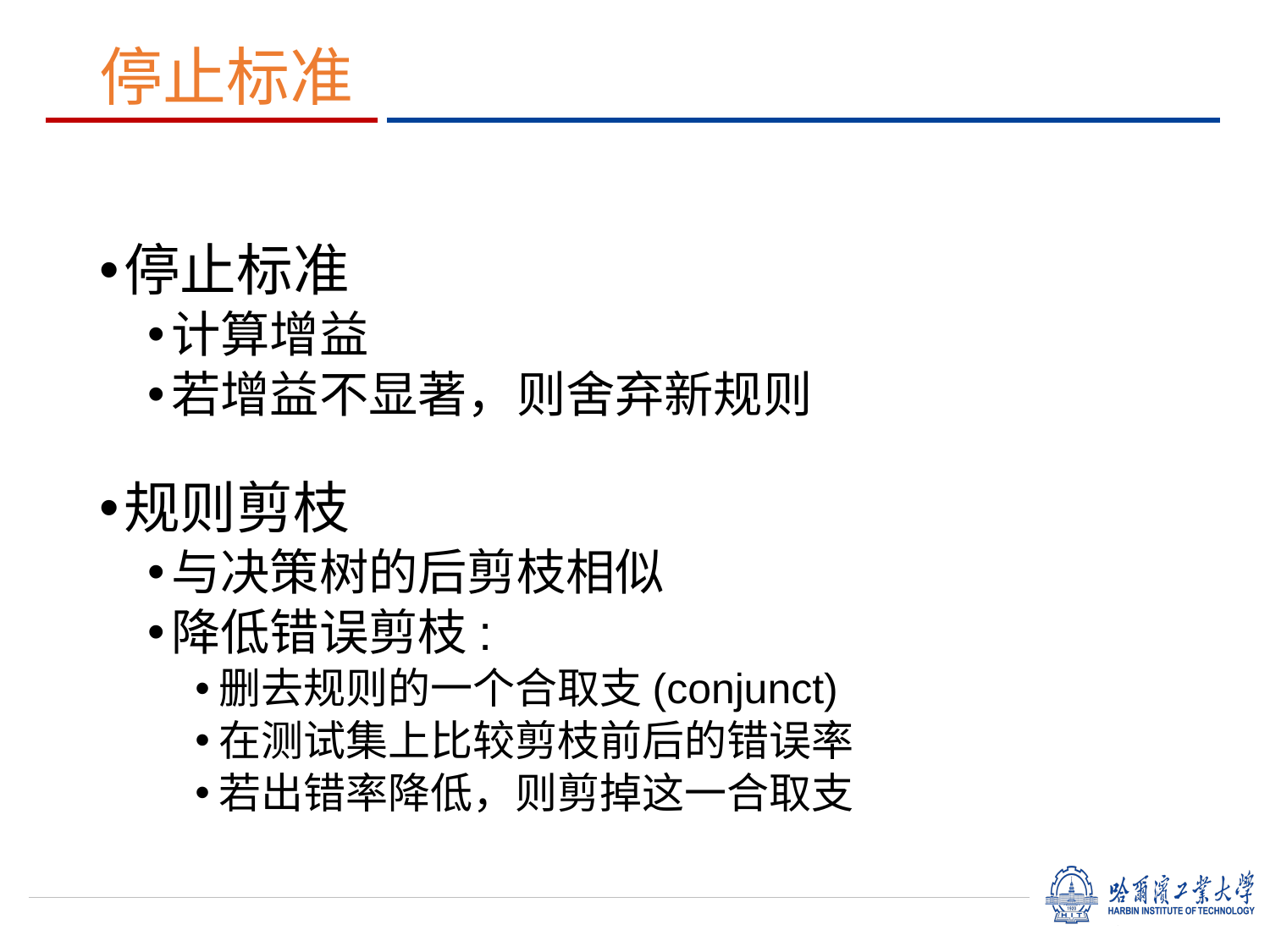

# 停止标准
停止标准
计算增益
若增益不显著，则舍弃新规则

规则剪枝
与决策树的后剪枝相似
降低错误剪枝:
删去规则的一个合取支(conjunct)
在测试集上比较剪枝前后的错误率
若出错率降低，则剪掉这一合取支